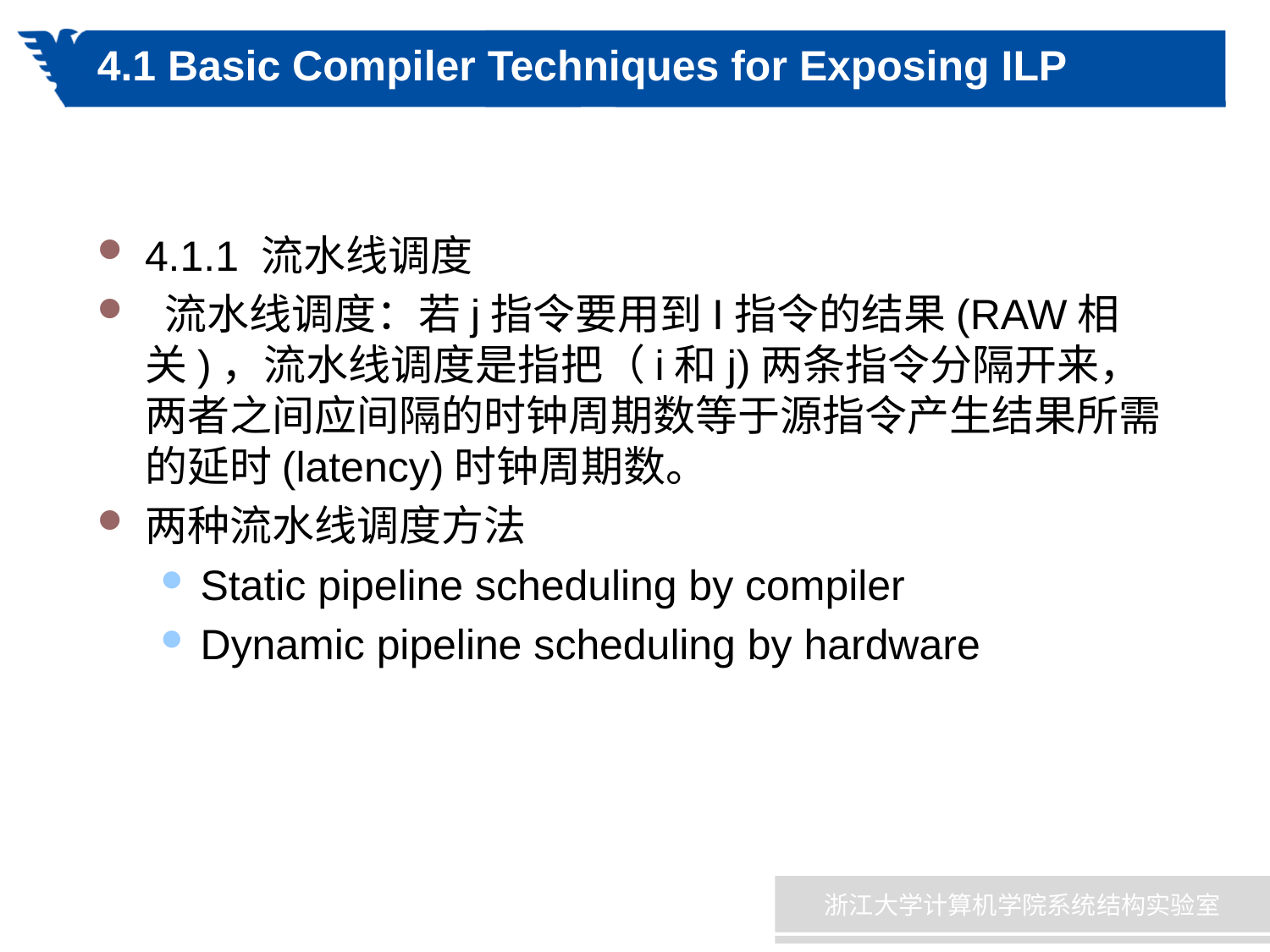

# 4.1 Basic Compiler Techniques for Exposing ILP
4.1.1 流水线调度
 流水线调度：若j指令要用到I指令的结果(RAW相关)，流水线调度是指把（i和j)两条指令分隔开来，两者之间应间隔的时钟周期数等于源指令产生结果所需的延时(latency)时钟周期数。
两种流水线调度方法
Static pipeline scheduling by compiler
Dynamic pipeline scheduling by hardware